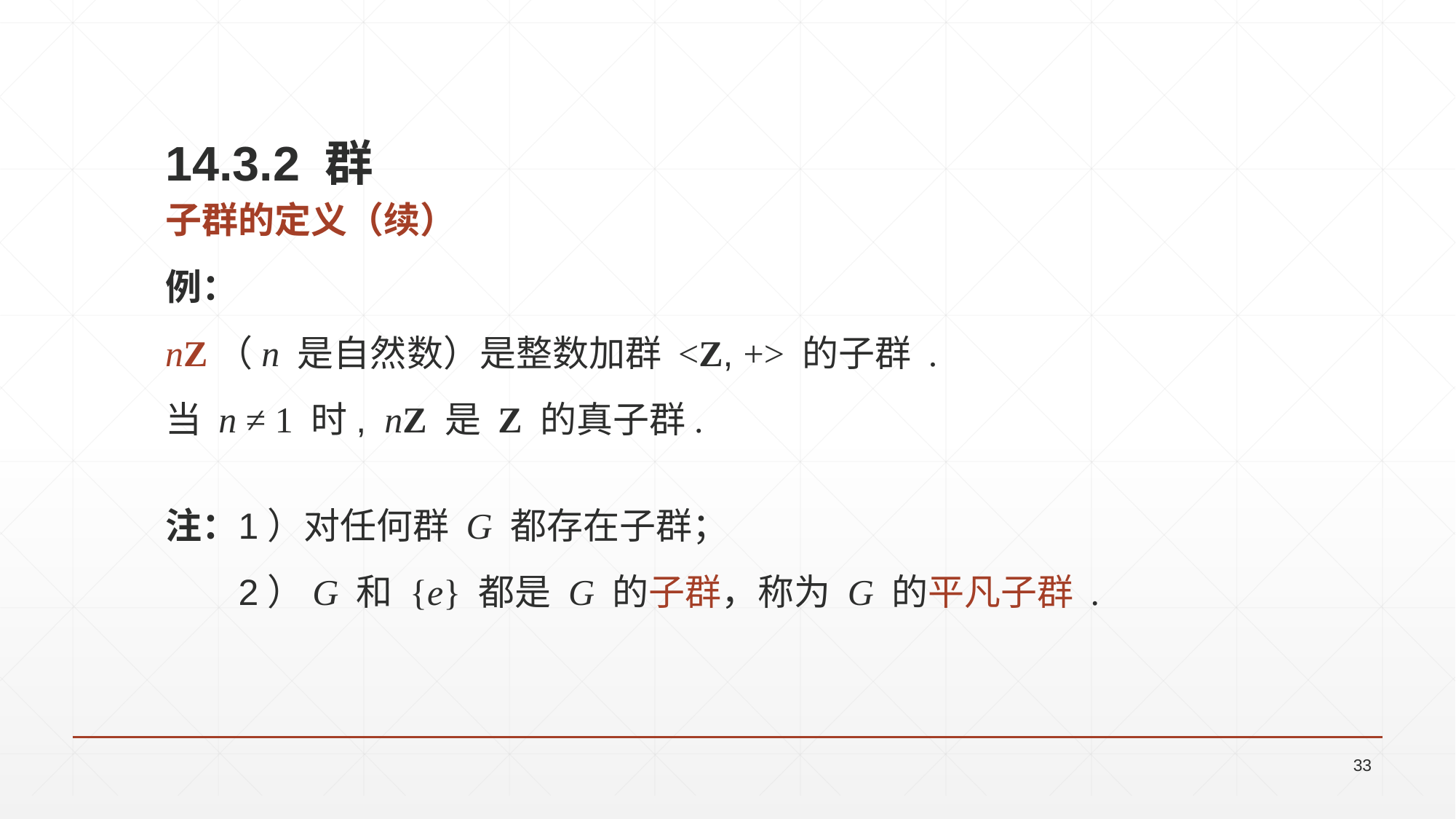

14.3.2 群
子群的定义（续）
例：
nZ（n 是自然数）是整数加群 <Z, +> 的子群 .
当 n ≠ 1 时,  nZ 是 Z 的真子群.
注：	1）对任何群 G 都存在子群；
	2）G 和 {e} 都是 G 的子群，称为 G 的平凡子群 .

33